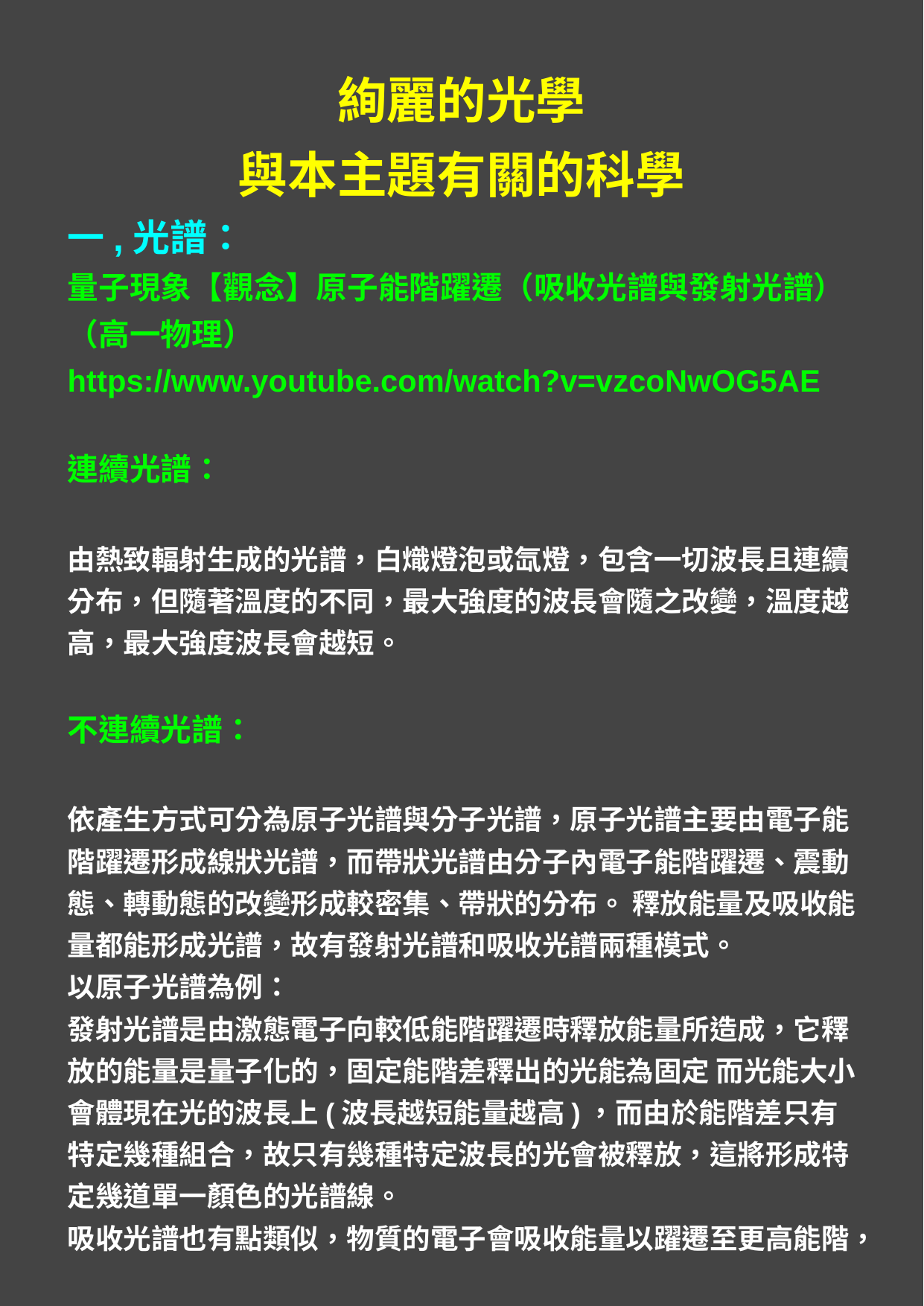

絢麗的光學
與本主題有關的科學
一,光譜：
量子現象【觀念】原子能階躍遷（吸收光譜與發射光譜）（高一物理）
https://www.youtube.com/watch?v=vzcoNwOG5AE
連續光譜：

由熱致輻射生成的光譜，白熾燈泡或氙燈，包含一切波長且連續分布，但隨著溫度的不同，最大強度的波長會隨之改變，溫度越高，最大強度波長會越短。
不連續光譜：

依產生方式可分為原子光譜與分子光譜，原子光譜主要由電子能階躍遷形成線狀光譜，而帶狀光譜由分子內電子能階躍遷、震動態、轉動態的改變形成較密集、帶狀的分布。 釋放能量及吸收能量都能形成光譜，故有發射光譜和吸收光譜兩種模式。
以原子光譜為例：
發射光譜是由激態電子向較低能階躍遷時釋放能量所造成，它釋放的能量是量子化的，固定能階差釋出的光能為固定 而光能大小會體現在光的波長上(波長越短能量越高)，而由於能階差只有特定幾種組合，故只有幾種特定波長的光會被釋放，這將形成特定幾道單一顏色的光譜線。
吸收光譜也有點類似，物質的電子會吸收能量以躍遷至更高能階，